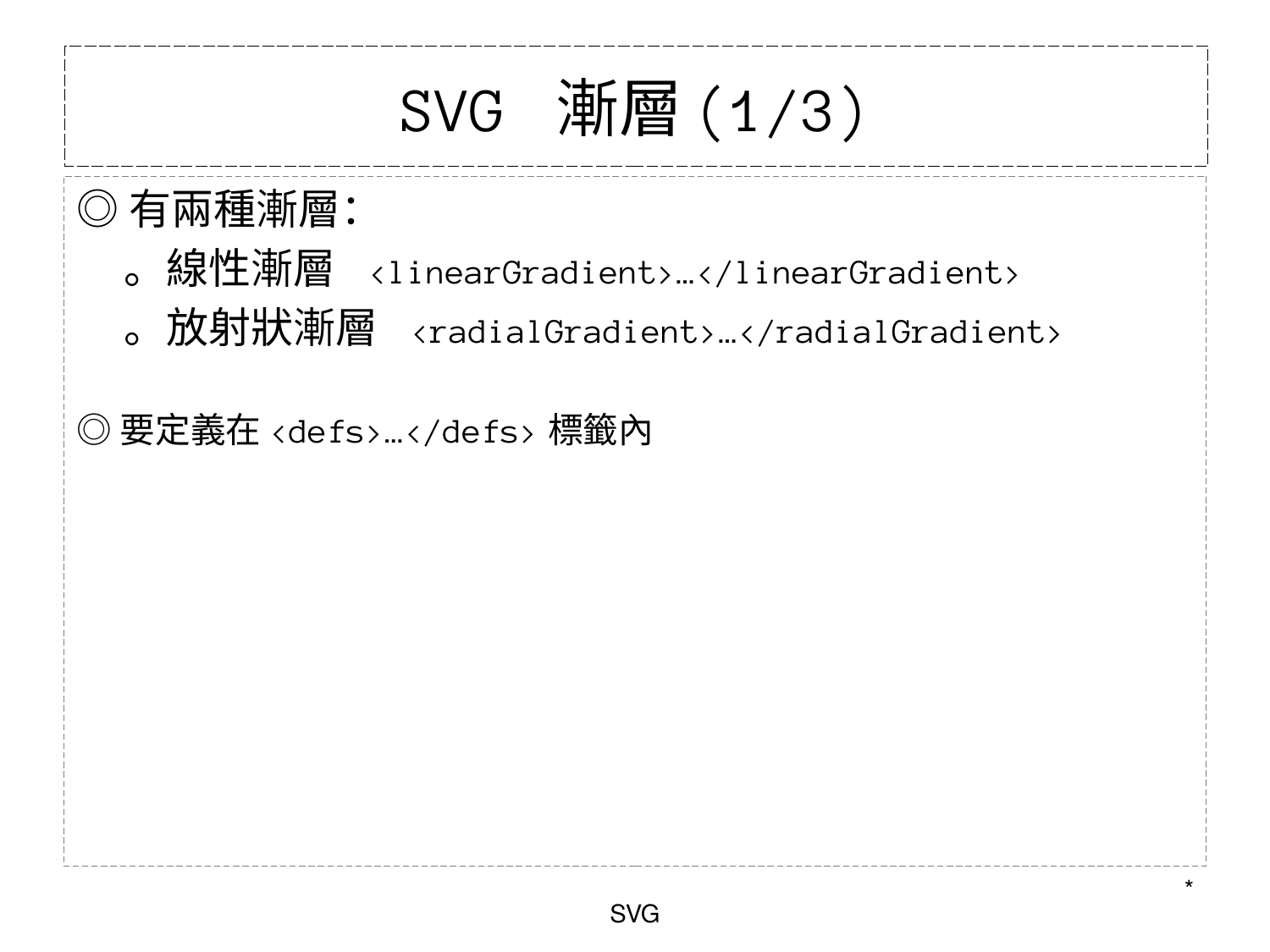

# SVG 漸層(1/3)
◎有兩種漸層：
	。線性漸層 <linearGradient>…</linearGradient>
	。放射狀漸層 <radialGradient>…</radialGradient>

◎要定義在<defs>…</defs>標籤內

*
SVG